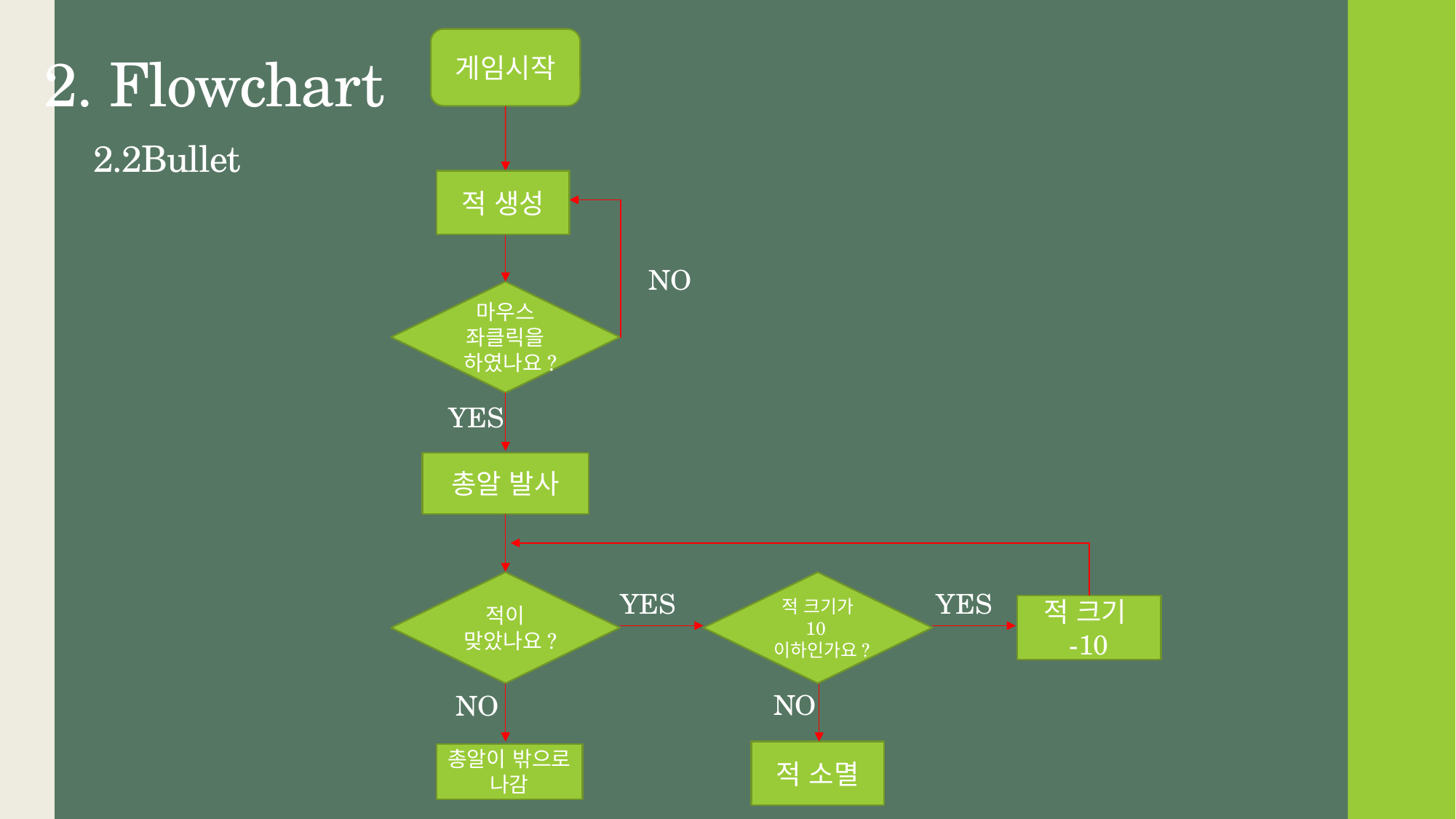

게임시작
2. Flowchart
   2.2Bullet
적 생성
NO
마우스 좌클릭을 하였나요?
YES
총알 발사
적이 맞았나요?
적 크기가 10이하인가요?
YES
YES
적 크기
-10
NO
NO
적 소멸
총알이 밖으로 나감